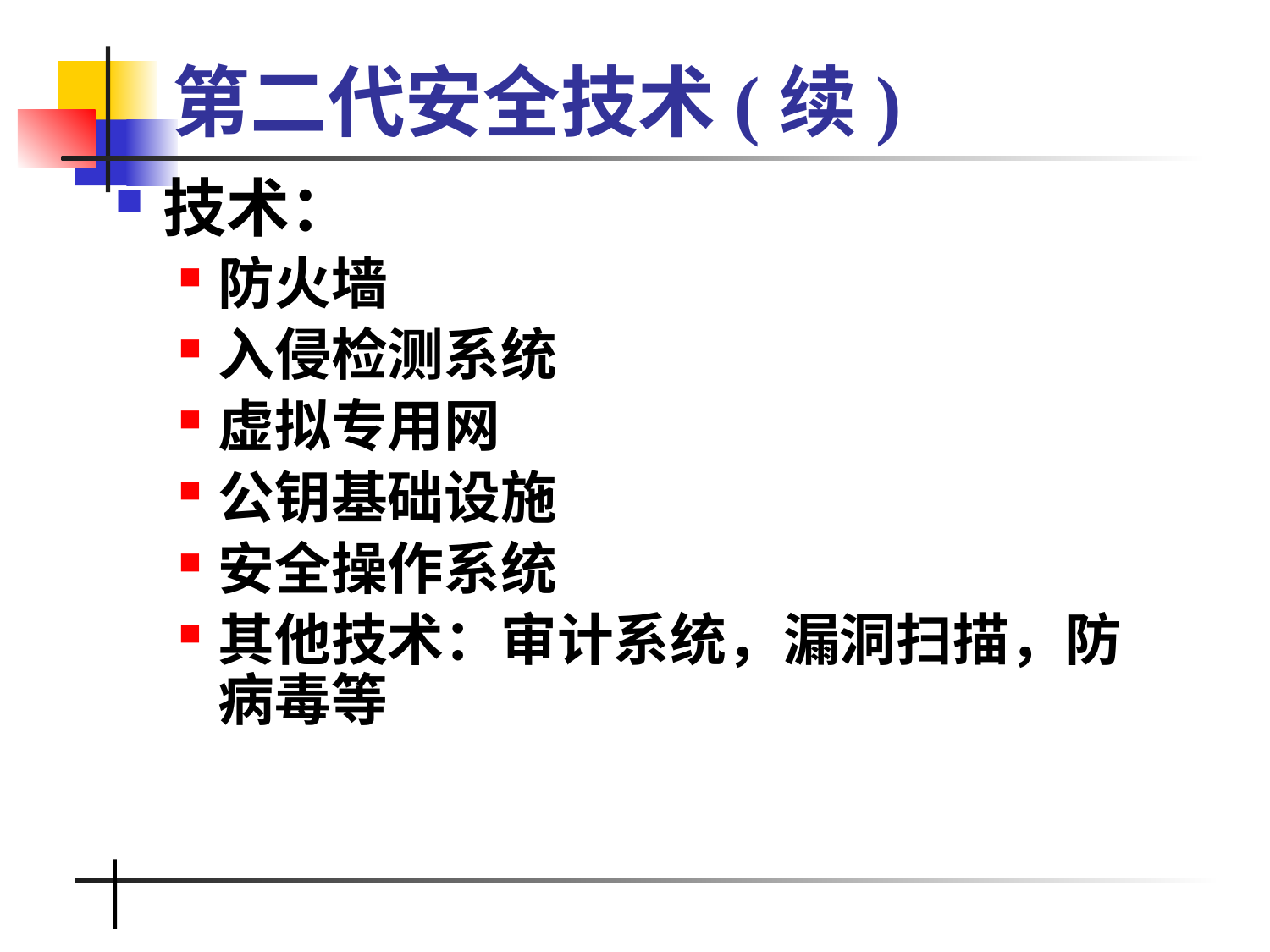

# 第二代安全技术(续)
技术：
防火墙
入侵检测系统
虚拟专用网
公钥基础设施
安全操作系统
其他技术：审计系统，漏洞扫描，防病毒等